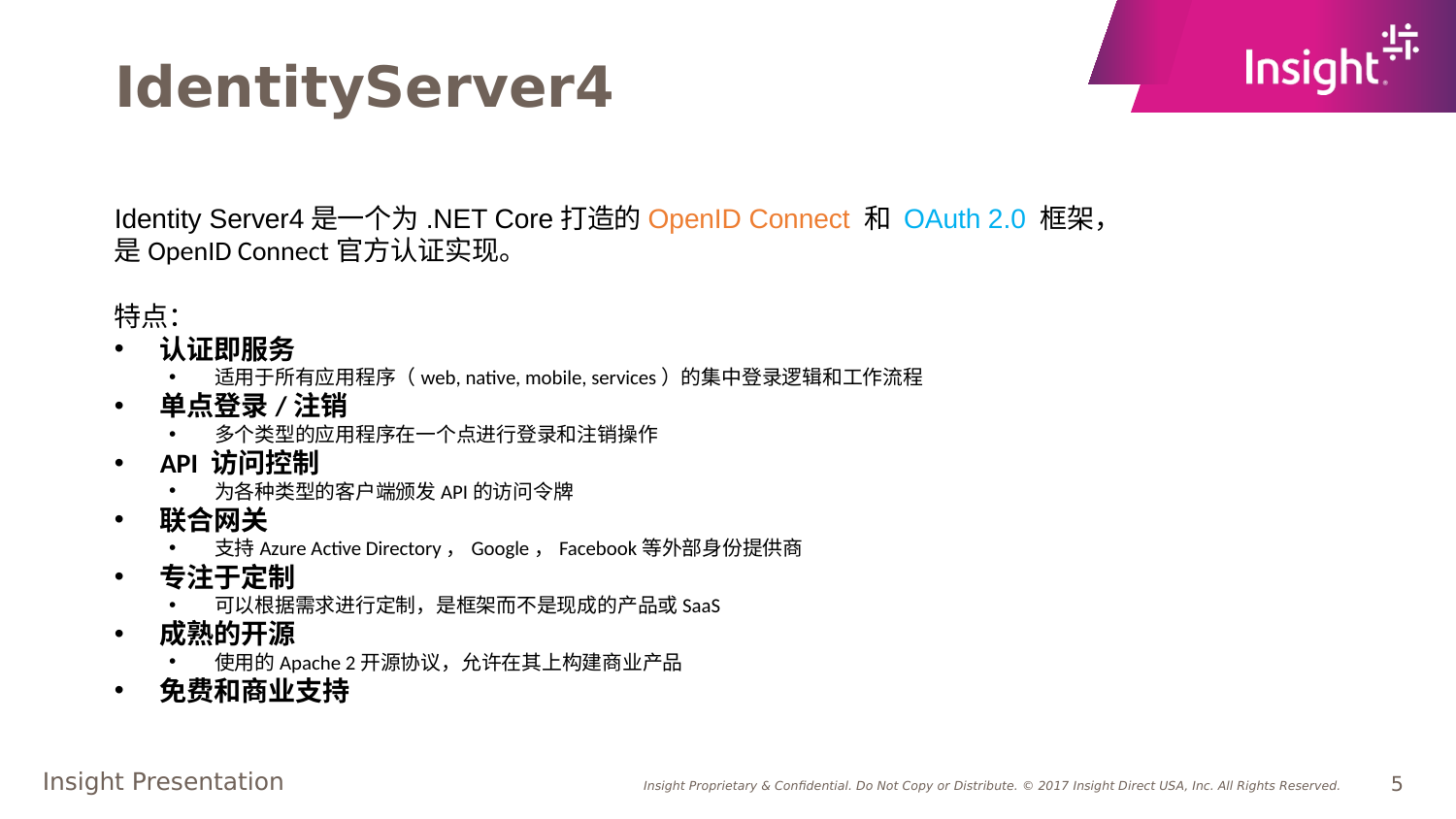

# IdentityServer4
Identity Server4是一个为.NET Core打造的OpenID Connect 和 OAuth 2.0 框架，
是OpenID Connect官方认证实现。
特点：
认证即服务
适用于所有应用程序（web, native, mobile, services）的集中登录逻辑和工作流程
单点登录/注销
多个类型的应用程序在一个点进行登录和注销操作
API 访问控制
为各种类型的客户端颁发API的访问令牌
联合网关
支持Azure Active Directory，Google，Facebook等外部身份提供商
专注于定制
可以根据需求进行定制，是框架而不是现成的产品或SaaS
成熟的开源
使用的Apache 2开源协议，允许在其上构建商业产品
免费和商业支持